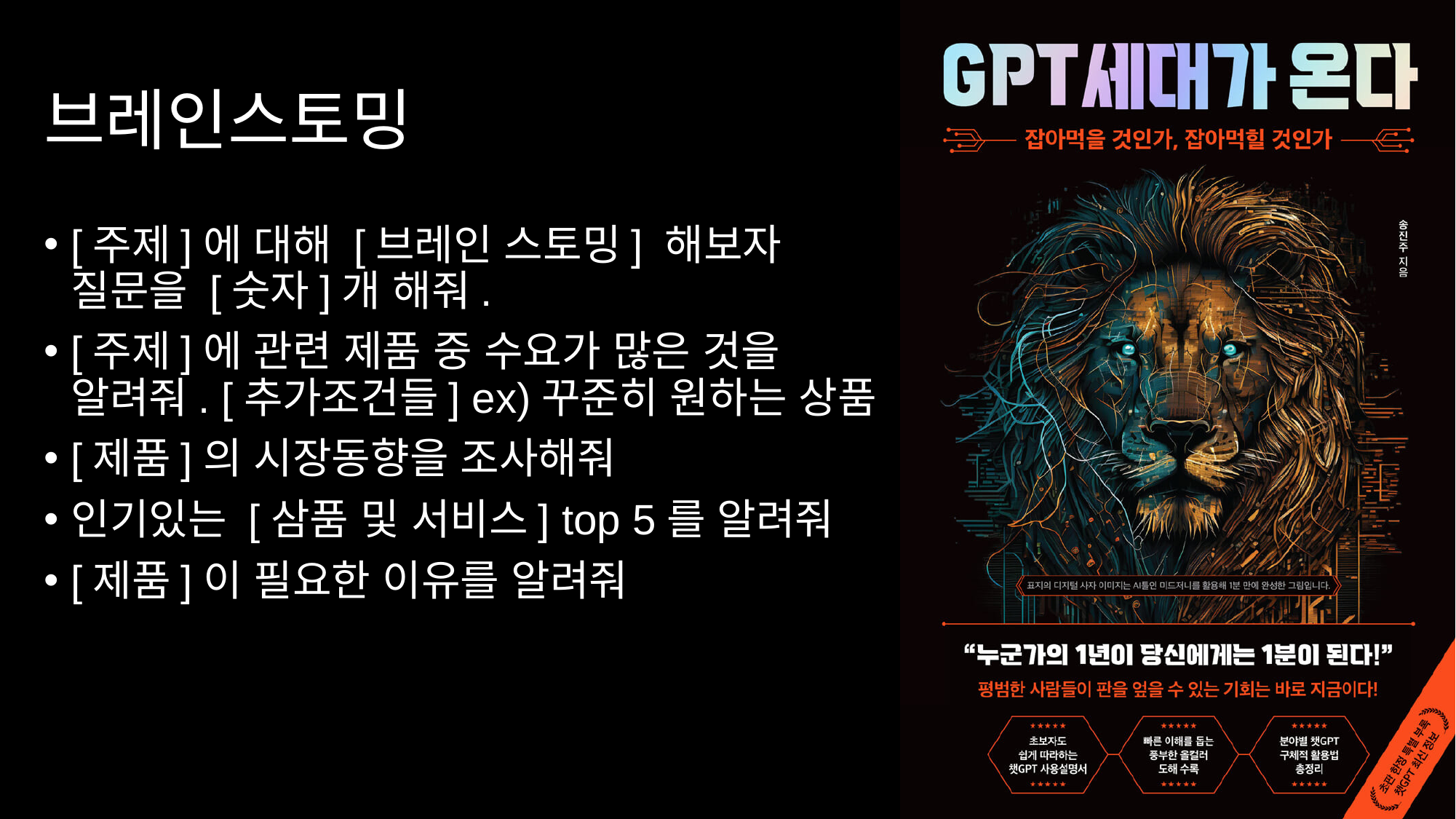

# 브레인스토밍
[주제]에 대해 [브레인 스토밍] 해보자 질문을 [숫자]개 해줘.
[주제]에 관련 제품 중 수요가 많은 것을 알려줘. [추가조건들] ex)꾸준히 원하는 상품
[제품]의 시장동향을 조사해줘
인기있는 [삼품 및 서비스] top 5를 알려줘
[제품]이 필요한 이유를 알려줘